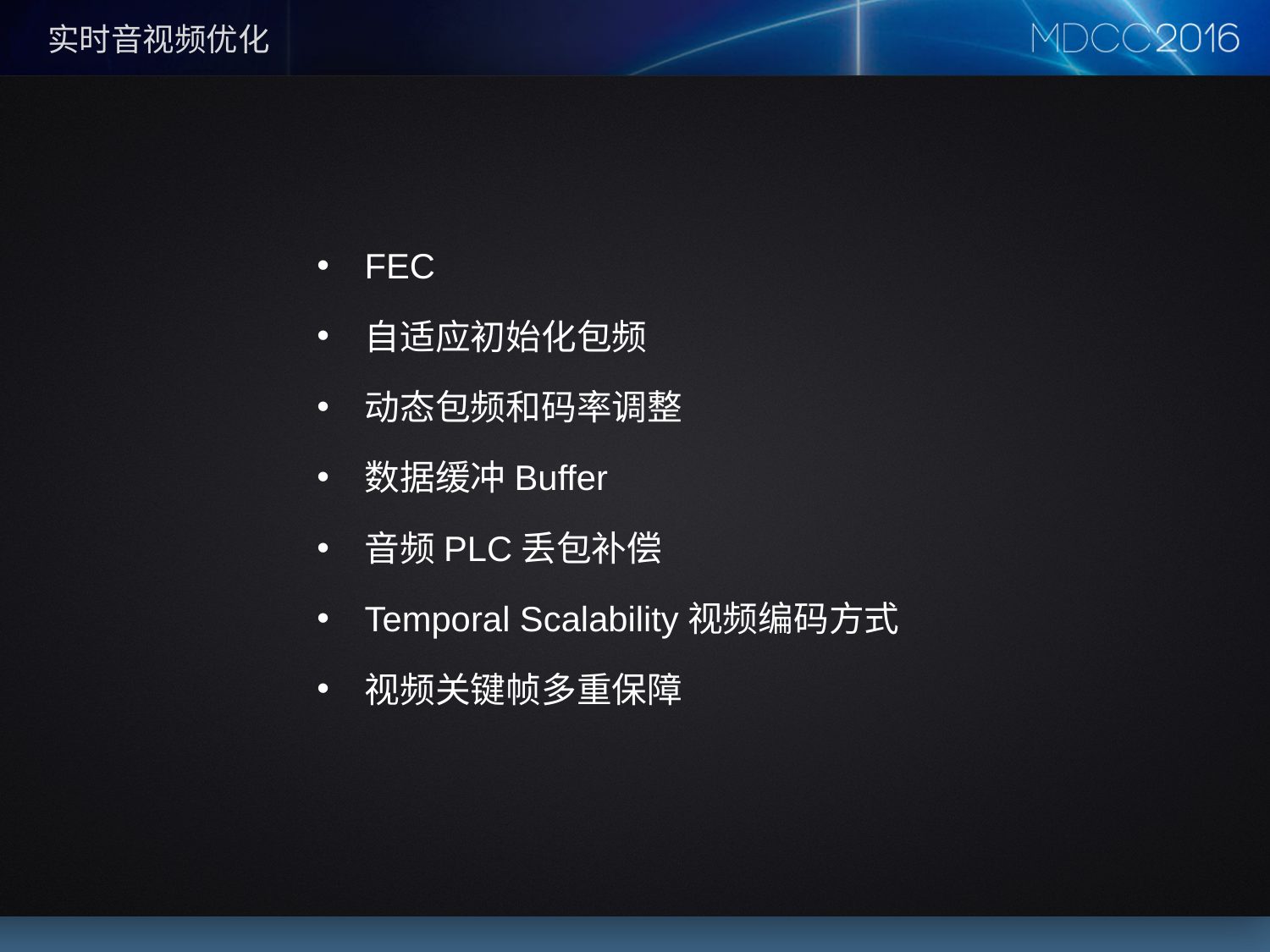

# 实时音视频优化
FEC
自适应初始化包频
动态包频和码率调整
数据缓冲Buffer
音频PLC丢包补偿
Temporal Scalability视频编码方式
视频关键帧多重保障